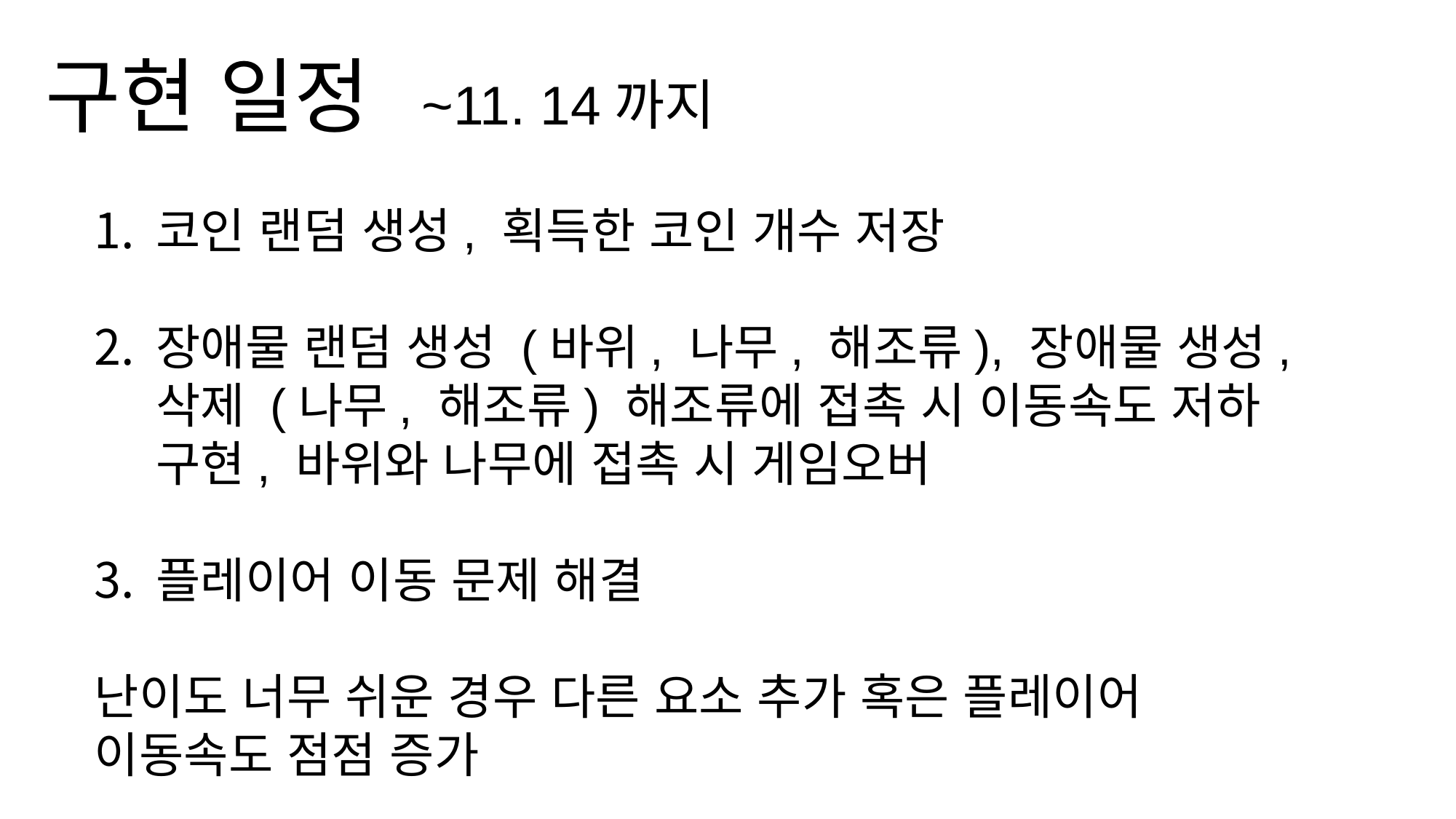

구현 일정
~11. 14까지

코인 랜덤 생성, 획득한 코인 개수 저장

장애물 랜덤 생성 (바위, 나무, 해조류), 장애물 생성, 삭제 (나무, 해조류) 해조류에 접촉 시 이동속도 저하 구현, 바위와 나무에 접촉 시 게임오버

플레이어 이동 문제 해결

난이도 너무 쉬운 경우 다른 요소 추가 혹은 플레이어 이동속도 점점 증가